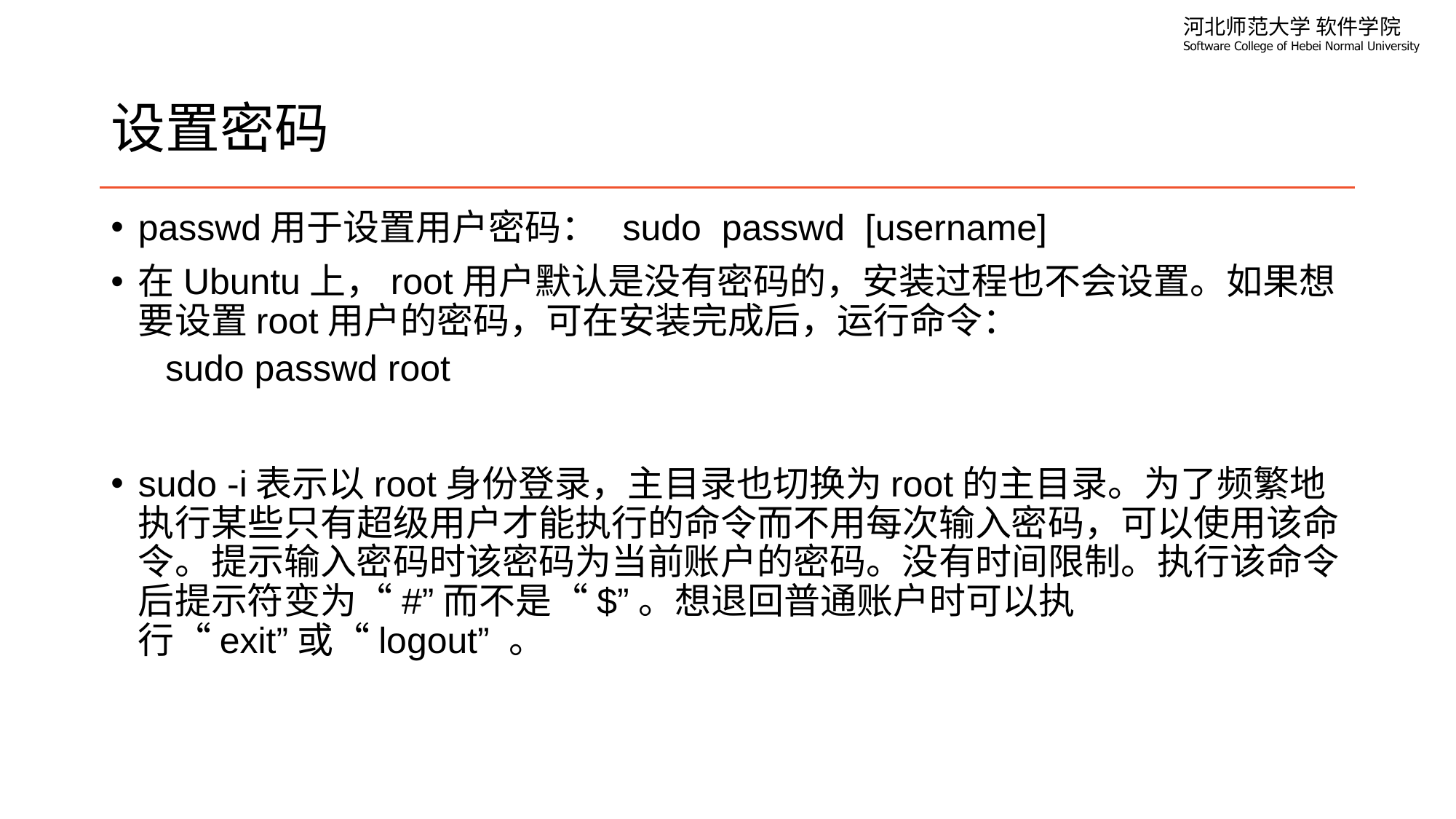

# 设置密码
passwd用于设置用户密码：  sudo  passwd  [username]
在Ubuntu上，root用户默认是没有密码的，安装过程也不会设置。如果想要设置root用户的密码，可在安装完成后，运行命令：
sudo passwd root

sudo -i表示以root身份登录，主目录也切换为root的主目录。为了频繁地执行某些只有超级用户才能执行的命令而不用每次输入密码，可以使用该命令。提示输入密码时该密码为当前账户的密码。没有时间限制。执行该命令后提示符变为“#”而不是“$”。想退回普通账户时可以执行“exit”或“logout” 。